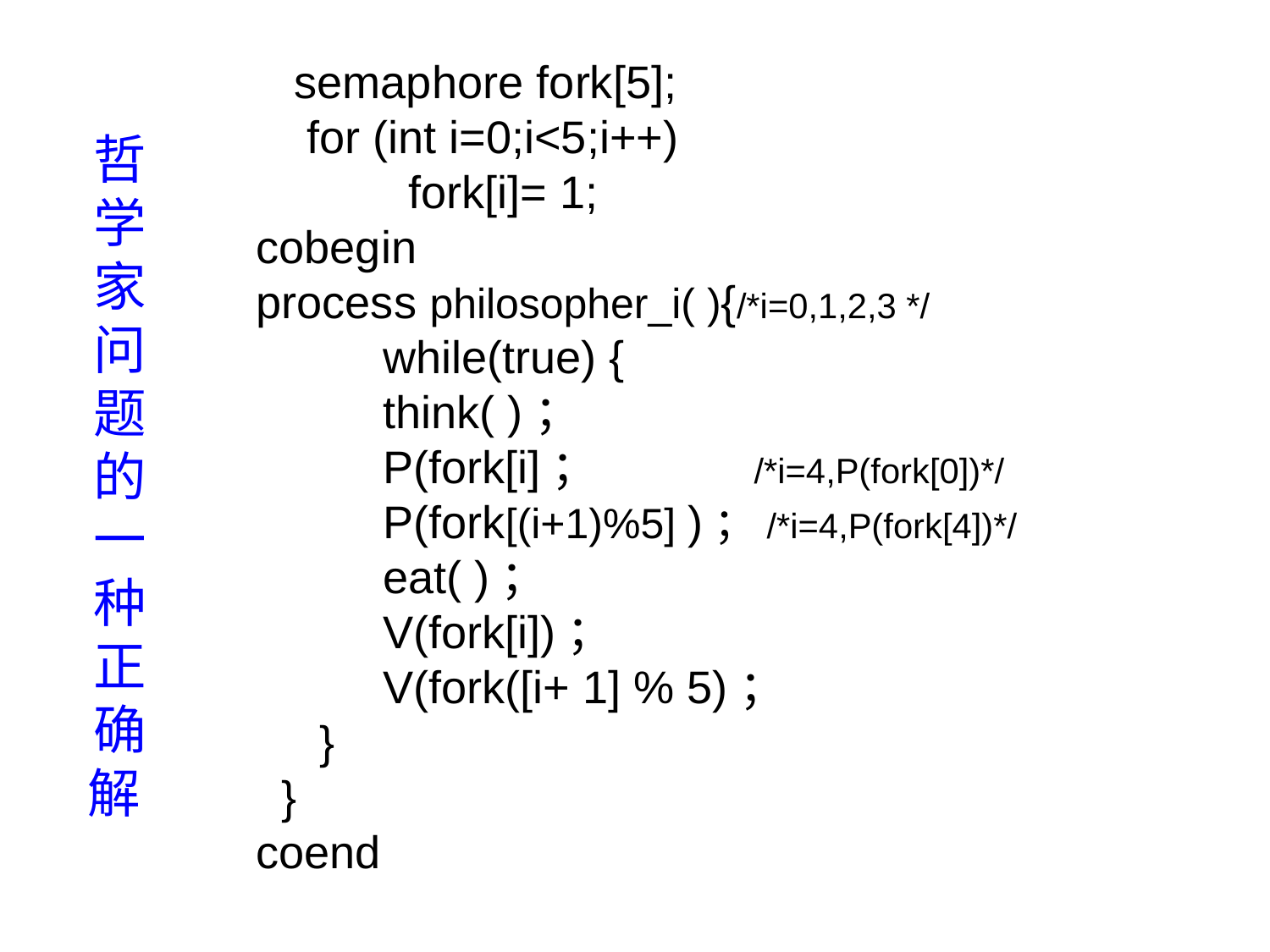

哲学家问题的一种正确解
   semaphore fork[5];
    for (int i=0;i<5;i++)
            fork[i]= 1;
cobegin
process philosopher_i( ){/*i=0,1,2,3 */
	while(true) {
	think( )；
	P(fork[i]；              /*i=4,P(fork[0])*/
	P(fork[(i+1)%5] )；/*i=4,P(fork[4])*/
	eat( )；
	V(fork[i])；
	V(fork([i+ 1] % 5)；
     }
  }
coend